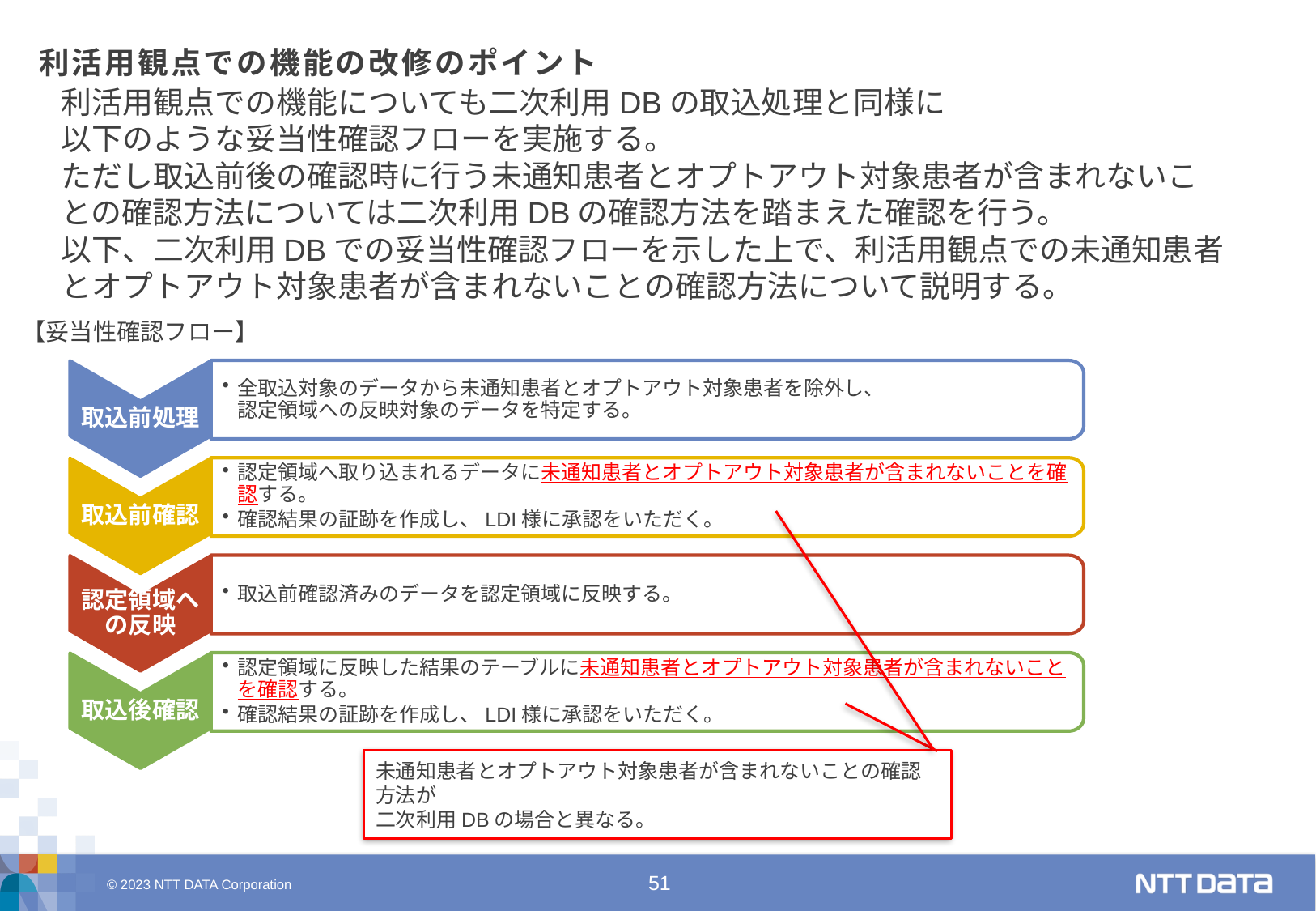

# 利活用観点での機能の改修のポイント
利活用観点での機能についても二次利用DBの取込処理と同様に
以下のような妥当性確認フローを実施する。
ただし取込前後の確認時に行う未通知患者とオプトアウト対象患者が含まれないことの確認方法については二次利用DBの確認方法を踏まえた確認を行う。
以下、二次利用DBでの妥当性確認フローを示した上で、利活用観点での未通知患者とオプトアウト対象患者が含まれないことの確認方法について説明する。
【妥当性確認フロー】
全取込対象のデータから未通知患者とオプトアウト対象患者を除外し、
認定領域への反映対象のデータを特定する。
取込前処理
認定領域へ取り込まれるデータに未通知患者とオプトアウト対象患者が含まれないことを確認する。
確認結果の証跡を作成し、LDI様に承認をいただく。
取込前確認
取込前確認済みのデータを認定領域に反映する。
認定領域への反映
認定領域に反映した結果のテーブルに未通知患者とオプトアウト対象患者が含まれないことを確認する。
確認結果の証跡を作成し、LDI様に承認をいただく。
取込後確認
未通知患者とオプトアウト対象患者が含まれないことの確認方法が
二次利用DBの場合と異なる。